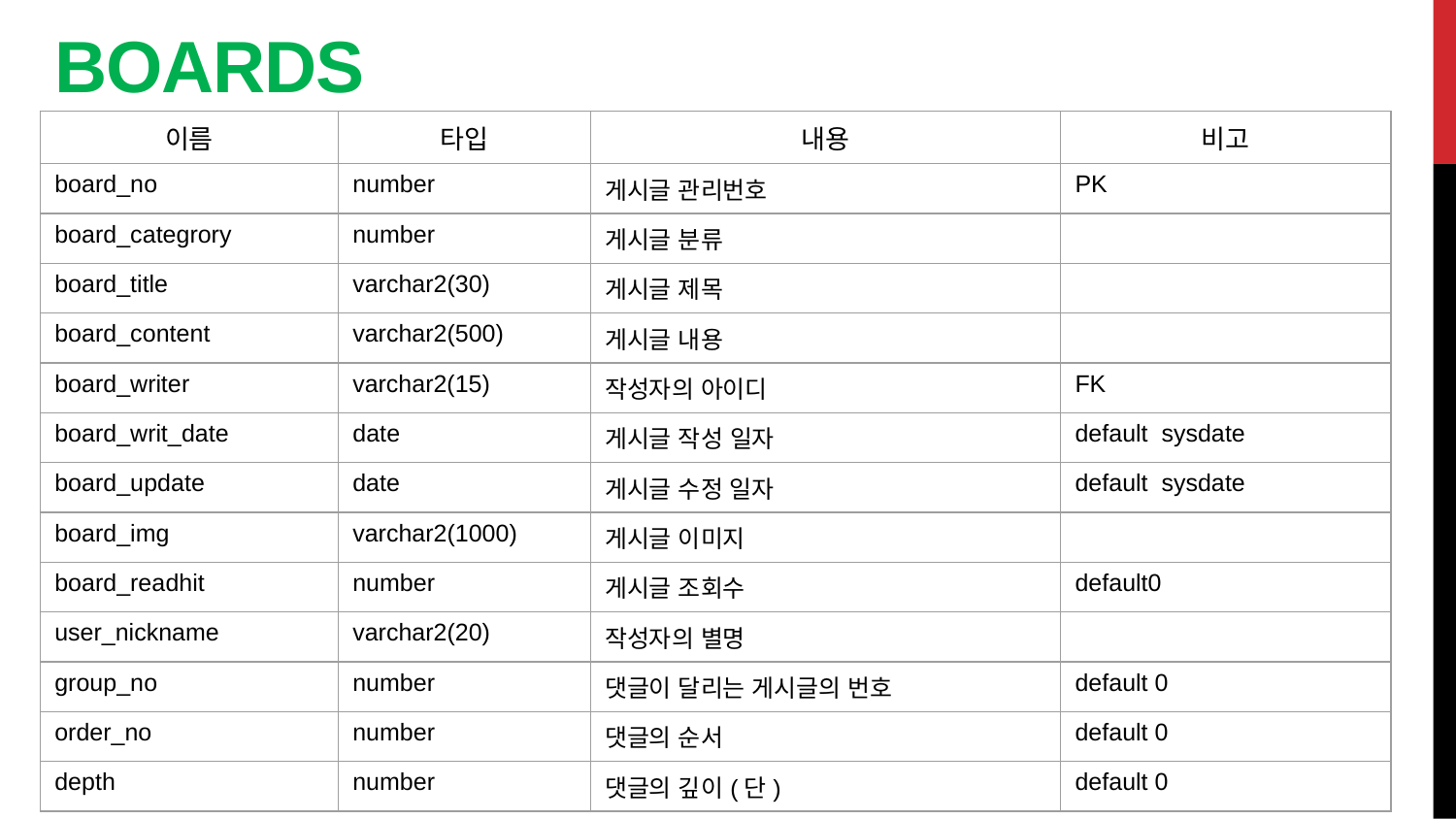

# Boards
| 이름 | 타입 | 내용 | 비고 |
| --- | --- | --- | --- |
| board\_no | number | 게시글 관리번호 | PK |
| board\_categrory | number | 게시글 분류 |  |
| board\_title | varchar2(30) | 게시글 제목 |  |
| board\_content | varchar2(500) | 게시글 내용 |  |
| board\_writer | varchar2(15) | 작성자의 아이디 | FK |
| board\_writ\_date | date | 게시글 작성 일자 | default sysdate |
| board\_update | date | 게시글 수정 일자 | default sysdate |
| board\_img | varchar2(1000) | 게시글 이미지 |  |
| board\_readhit | number | 게시글 조회수 | default0 |
| user\_nickname | varchar2(20) | 작성자의 별명 |  |
| group\_no | number | 댓글이 달리는 게시글의 번호 | default 0 |
| order\_no | number | 댓글의 순서 | default 0 |
| depth | number | 댓글의 깊이(단) | default 0 |